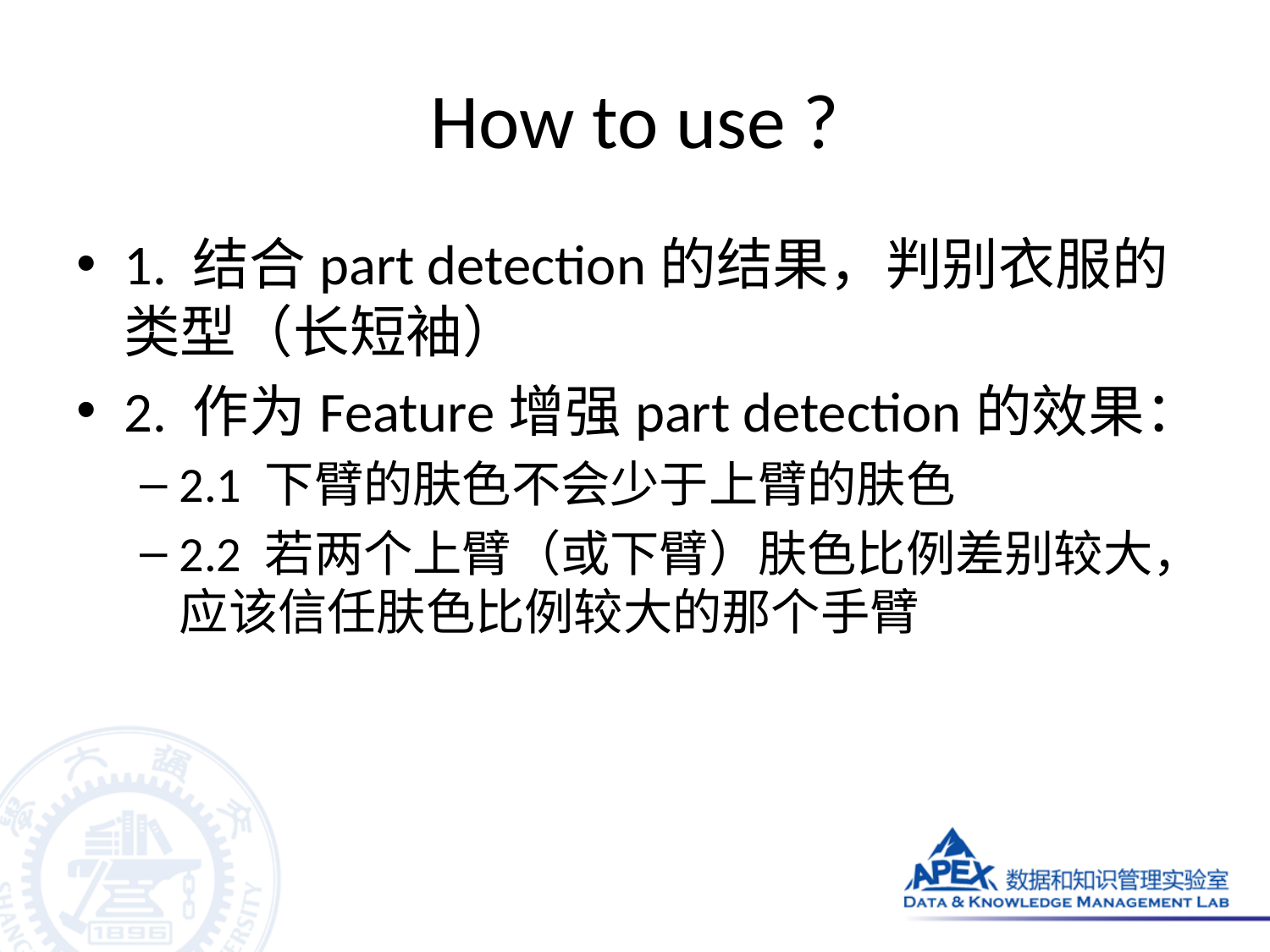

# How to use ?
1. 结合part detection的结果，判别衣服的类型（长短袖）
2. 作为Feature增强part detection的效果：
2.1 下臂的肤色不会少于上臂的肤色
2.2 若两个上臂（或下臂）肤色比例差别较大，应该信任肤色比例较大的那个手臂